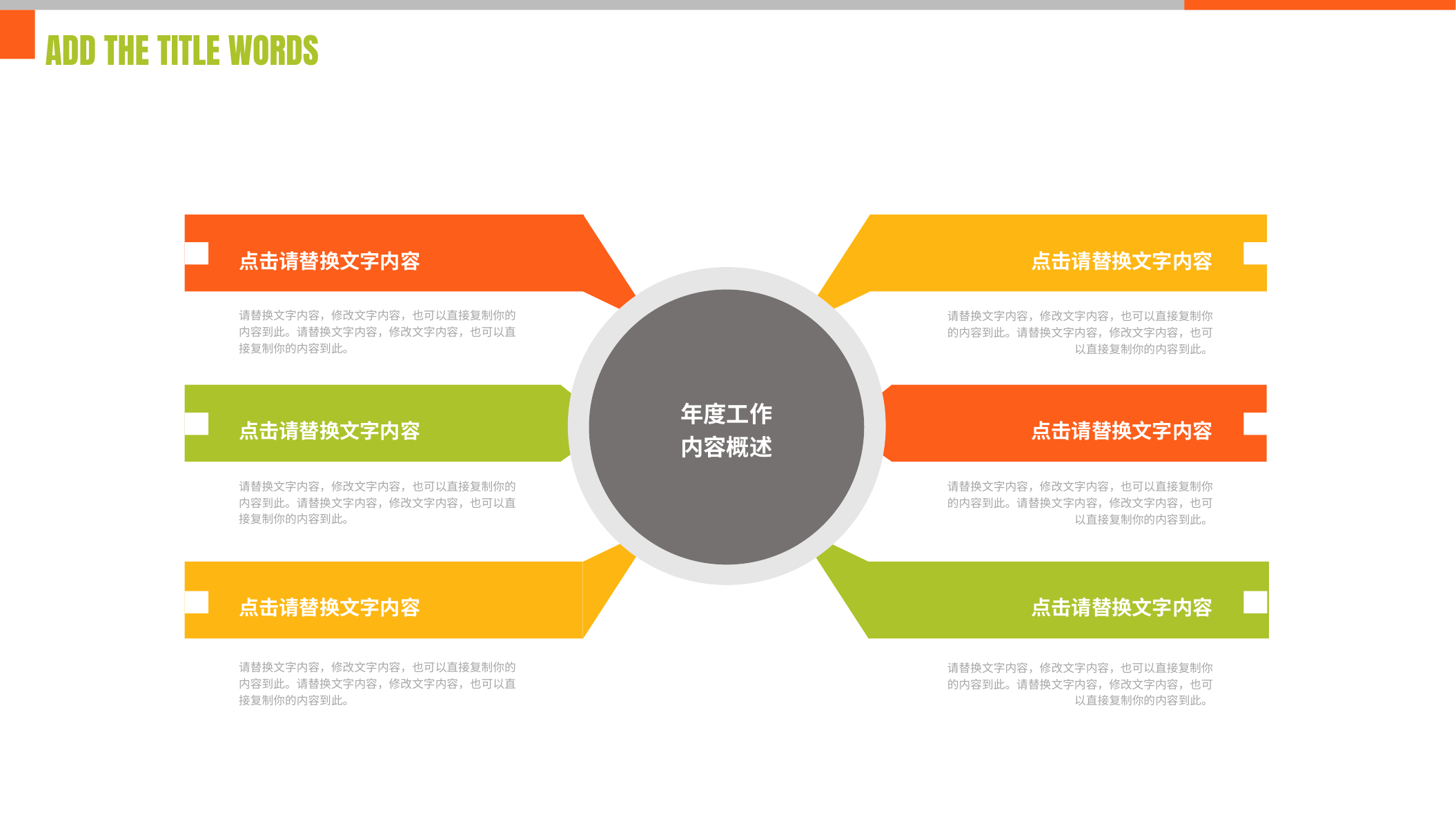

ADD THE TITLE WORDS
Click On Add Related Title Words
点击添加相关标题文字

点击请替换文字内容
点击请替换文字内容

年度工作
内容概述
请替换文字内容，修改文字内容，也可以直接复制你的内容到此。请替换文字内容，修改文字内容，也可以直接复制你的内容到此。
请替换文字内容，修改文字内容，也可以直接复制你的内容到此。请替换文字内容，修改文字内容，也可以直接复制你的内容到此。

点击请替换文字内容
点击请替换文字内容

请替换文字内容，修改文字内容，也可以直接复制你的内容到此。请替换文字内容，修改文字内容，也可以直接复制你的内容到此。
请替换文字内容，修改文字内容，也可以直接复制你的内容到此。请替换文字内容，修改文字内容，也可以直接复制你的内容到此。

点击请替换文字内容
点击请替换文字内容

请替换文字内容，修改文字内容，也可以直接复制你的内容到此。请替换文字内容，修改文字内容，也可以直接复制你的内容到此。
请替换文字内容，修改文字内容，也可以直接复制你的内容到此。请替换文字内容，修改文字内容，也可以直接复制你的内容到此。